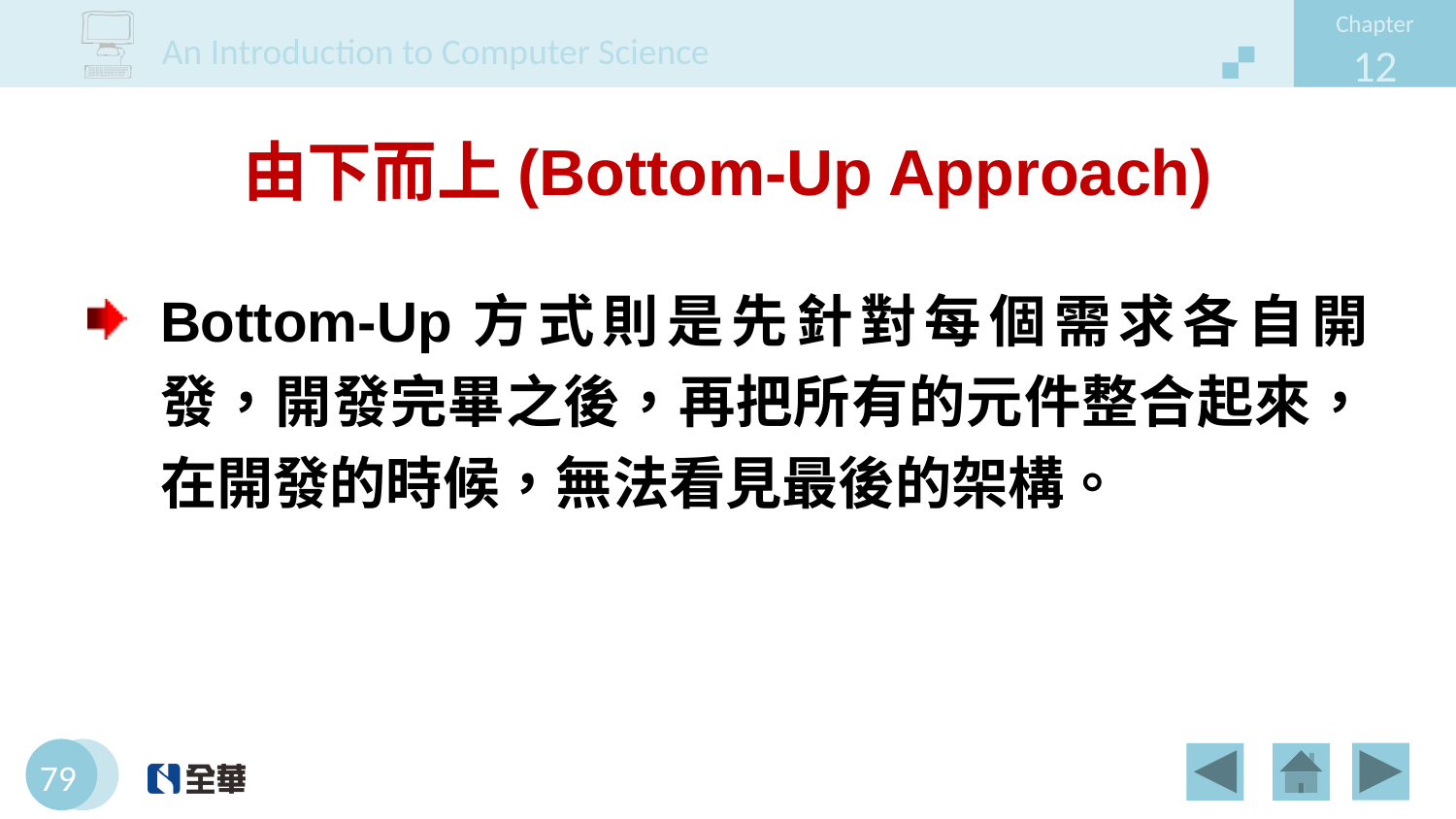

# 由下而上(Bottom-Up Approach)
Bottom-Up方式則是先針對每個需求各自開發，開發完畢之後，再把所有的元件整合起來，在開發的時候，無法看見最後的架構。